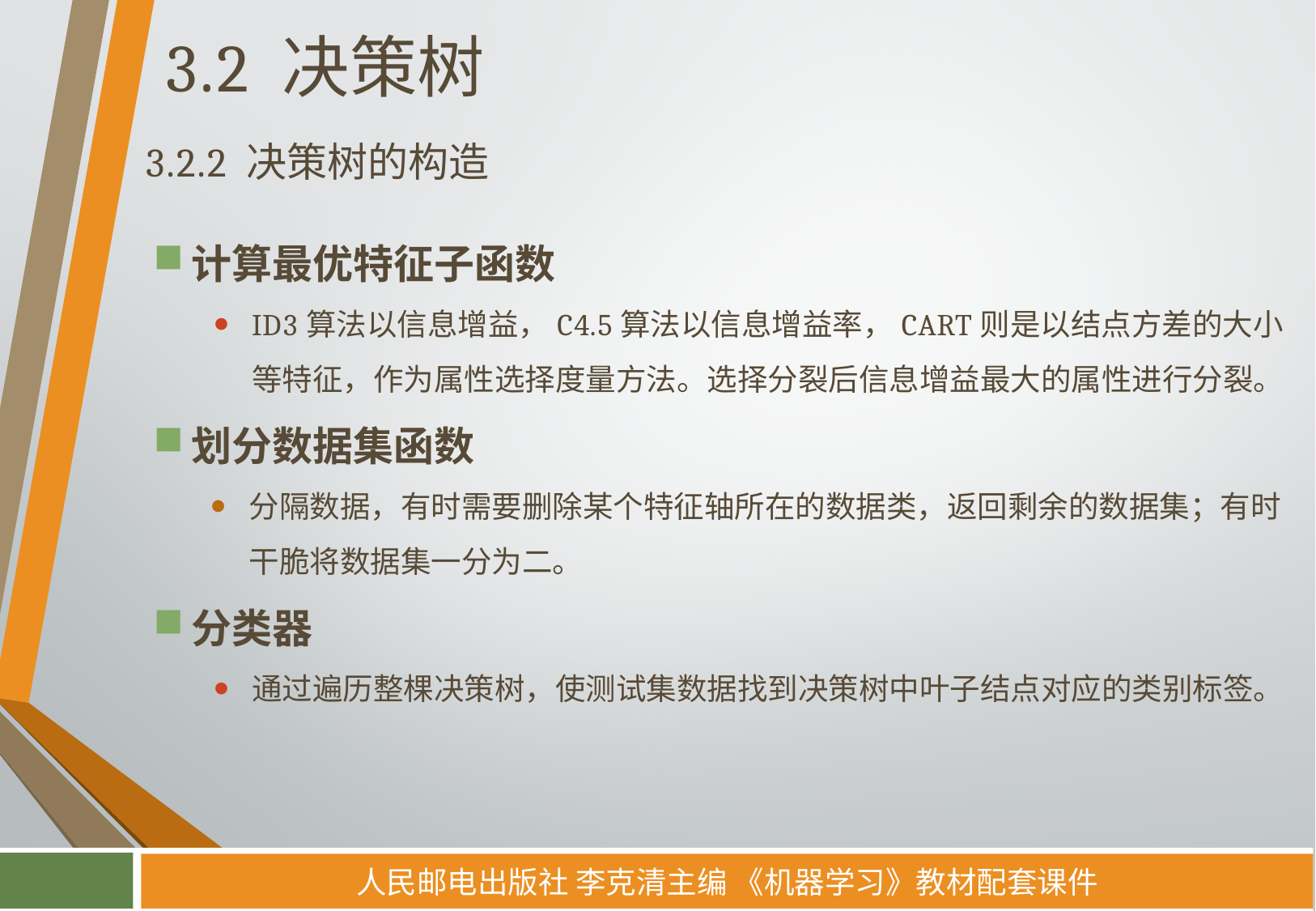

# 3.2 决策树
3.2.2 决策树的构造
计算最优特征子函数
ID3算法以信息增益，C4.5算法以信息增益率，CART则是以结点方差的大小等特征，作为属性选择度量方法。选择分裂后信息增益最大的属性进行分裂。
划分数据集函数
分隔数据，有时需要删除某个特征轴所在的数据类，返回剩余的数据集；有时干脆将数据集一分为二。
分类器
通过遍历整棵决策树，使测试集数据找到决策树中叶子结点对应的类别标签。